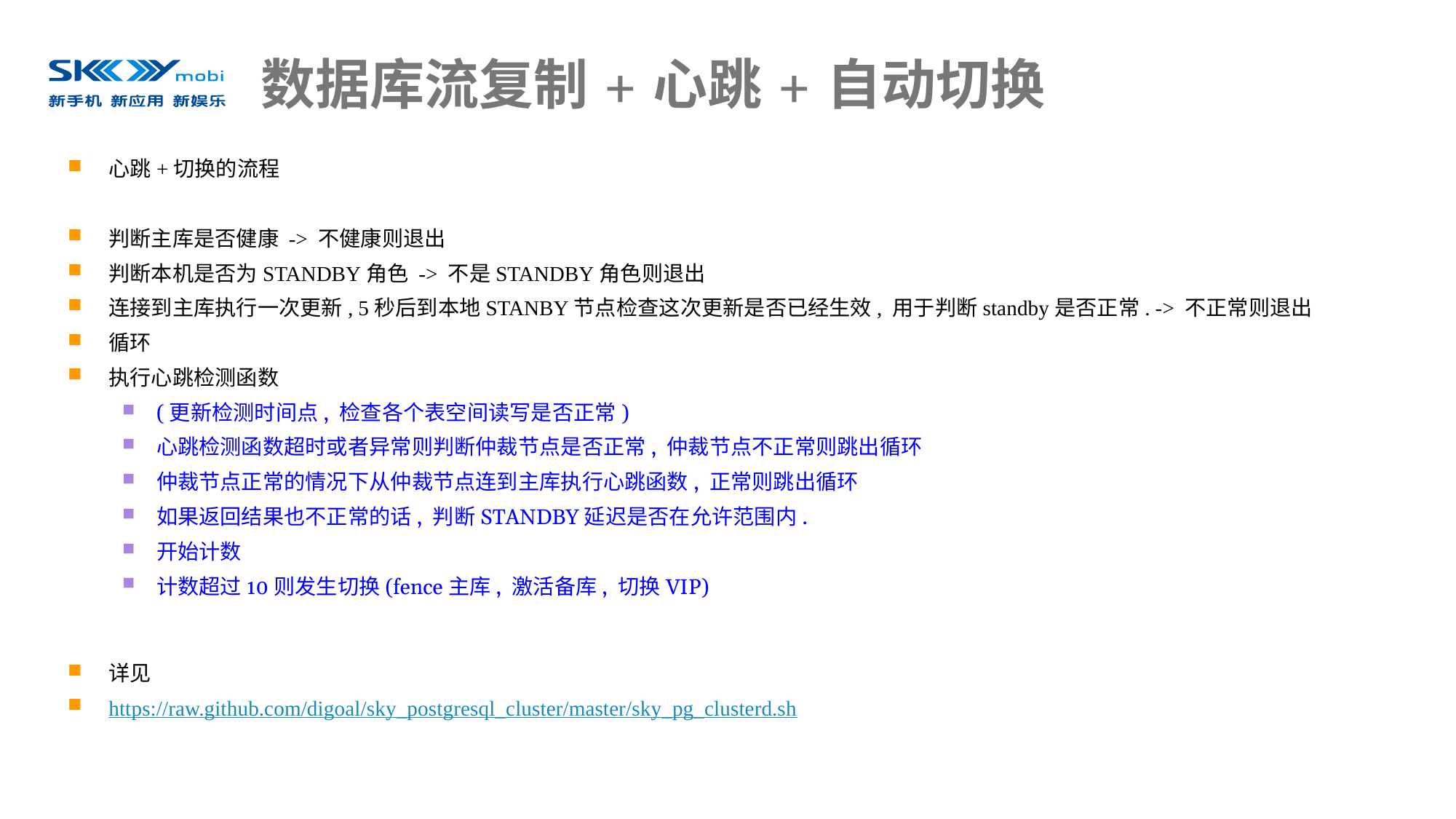

# 数据库流复制+心跳+自动切换
心跳+切换的流程

判断主库是否健康 -> 不健康则退出
判断本机是否为STANDBY角色 -> 不是STANDBY角色则退出
连接到主库执行一次更新, 5秒后到本地STANBY节点检查这次更新是否已经生效, 用于判断standby是否正常. -> 不正常则退出
循环
执行心跳检测函数
(更新检测时间点, 检查各个表空间读写是否正常)
心跳检测函数超时或者异常则判断仲裁节点是否正常, 仲裁节点不正常则跳出循环
仲裁节点正常的情况下从仲裁节点连到主库执行心跳函数, 正常则跳出循环
如果返回结果也不正常的话, 判断STANDBY延迟是否在允许范围内.
开始计数
计数超过10则发生切换(fence主库, 激活备库, 切换VIP)

详见
https://raw.github.com/digoal/sky_postgresql_cluster/master/sky_pg_clusterd.sh